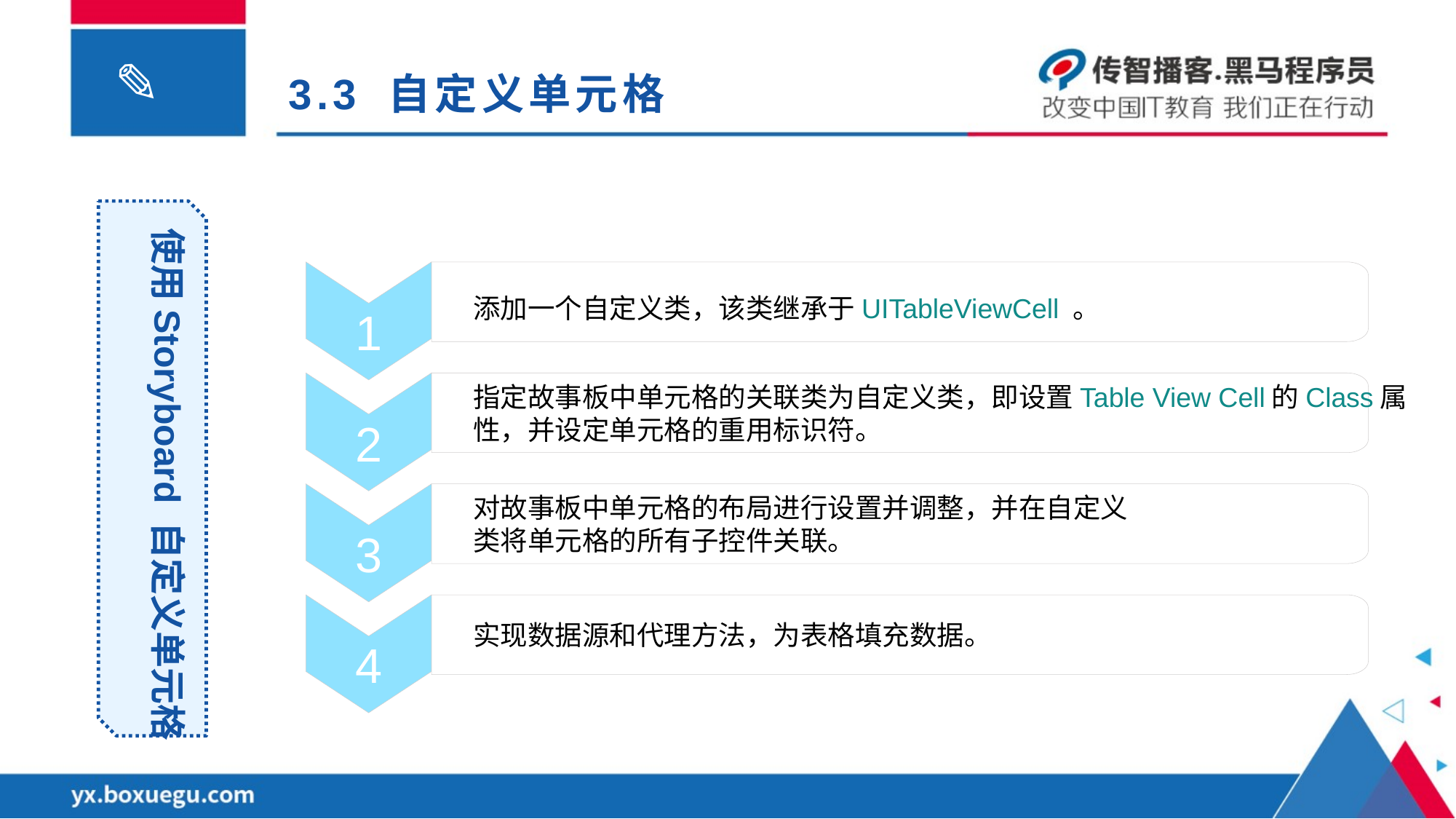

3.3 自定义单元格
使用Storyboard 自定义单元格

1
添加一个自定义类，该类继承于UITableViewCell 。

2
指定故事板中单元格的关联类为自定义类，即设置Table View Cell的Class属性，并设定单元格的重用标识符。

3

对故事板中单元格的布局进行设置并调整，并在自定义
类将单元格的所有子控件关联。

4
实现数据源和代理方法，为表格填充数据。